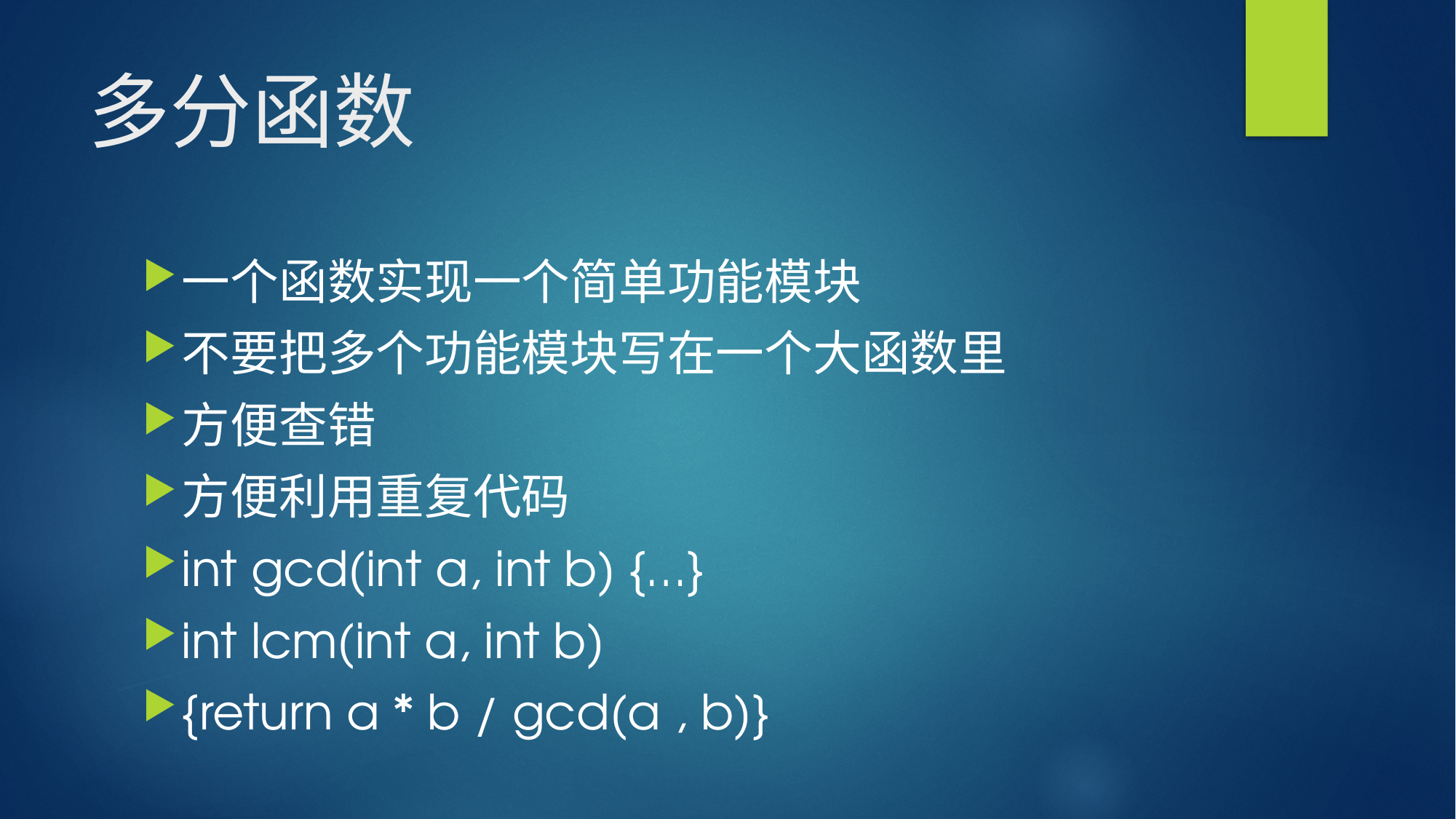

# 多分函数
一个函数实现一个简单功能模块
不要把多个功能模块写在一个大函数里
方便查错
方便利用重复代码
int gcd(int a, int b) {…}
int lcm(int a, int b)
{return a * b / gcd(a , b)}